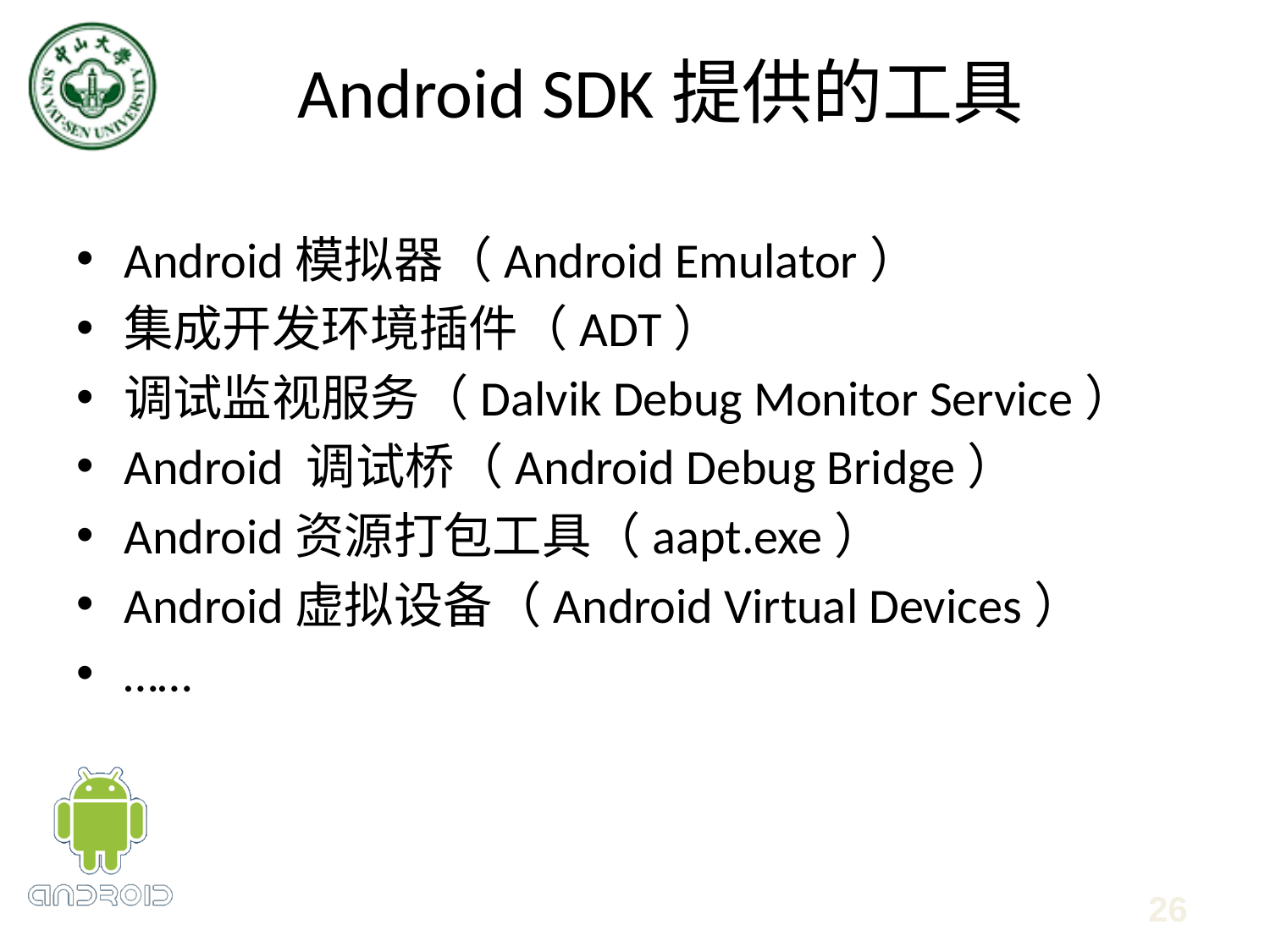

# Android SDK提供的工具
Android模拟器（Android Emulator）
集成开发环境插件（ADT）
调试监视服务（Dalvik Debug Monitor Service）
Android 调试桥（Android Debug Bridge）
Android资源打包工具（aapt.exe）
Android虚拟设备（Android Virtual Devices）
……
26